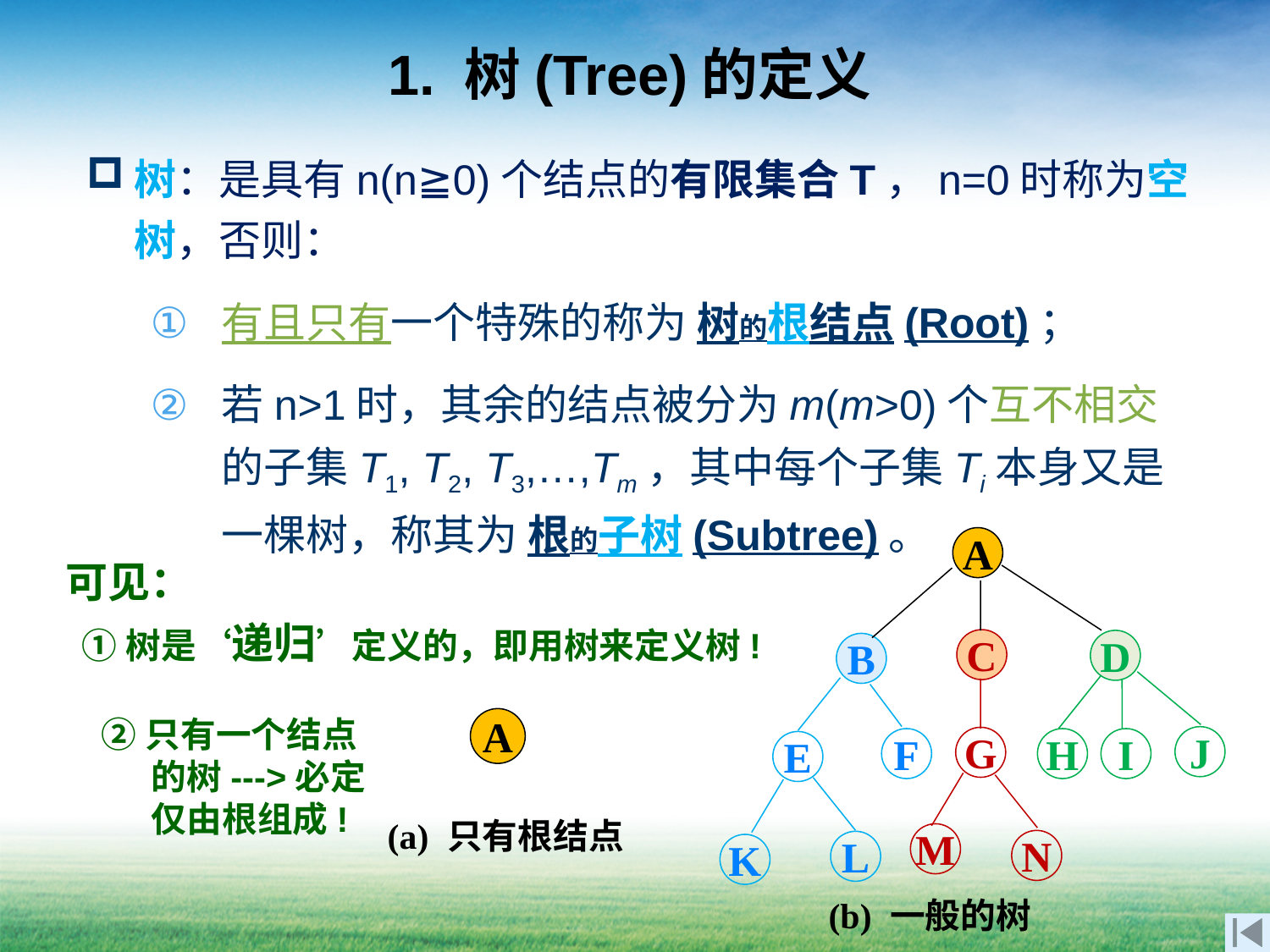

# 1. 树(Tree)的定义
树：是具有n(n≧0)个结点的有限集合T，n=0时称为空树，否则：
有且只有一个特殊的称为 树的根结点(Root)；
若n>1时，其余的结点被分为m(m>0)个互不相交的子集T1, T2, T3,…,Tm，其中每个子集Ti本身又是一棵树，称其为 根的子树(Subtree)。
A

C
D
B

J
G
F
H
I
E

M
N
L
K
可见：
  ①树是‘递归’定义的，即用树来定义树!

②只有一个结点的树--->必定仅由根组成!
A
(a) 只有根结点
(b) 一般的树